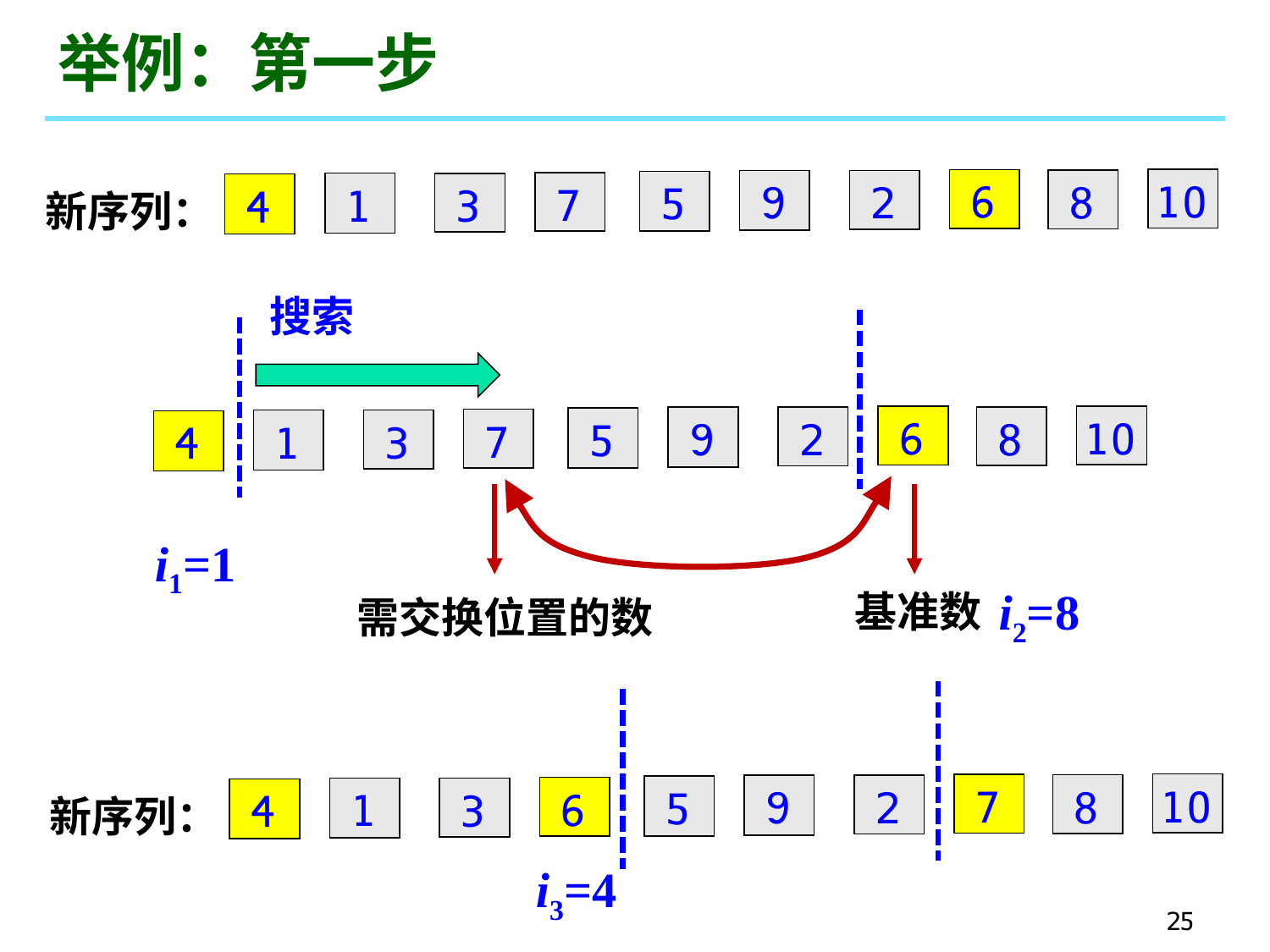

# 举例：第一步
10
6
8
9
2
5
7
新序列：
1
3
4
搜索

10
6
8
9
2
5
7
1
3
4

i1=1
i2=8
基准数
需交换位置的数
10
7
8
9
2
5
6
新序列：
1
3
4
i3=4
25